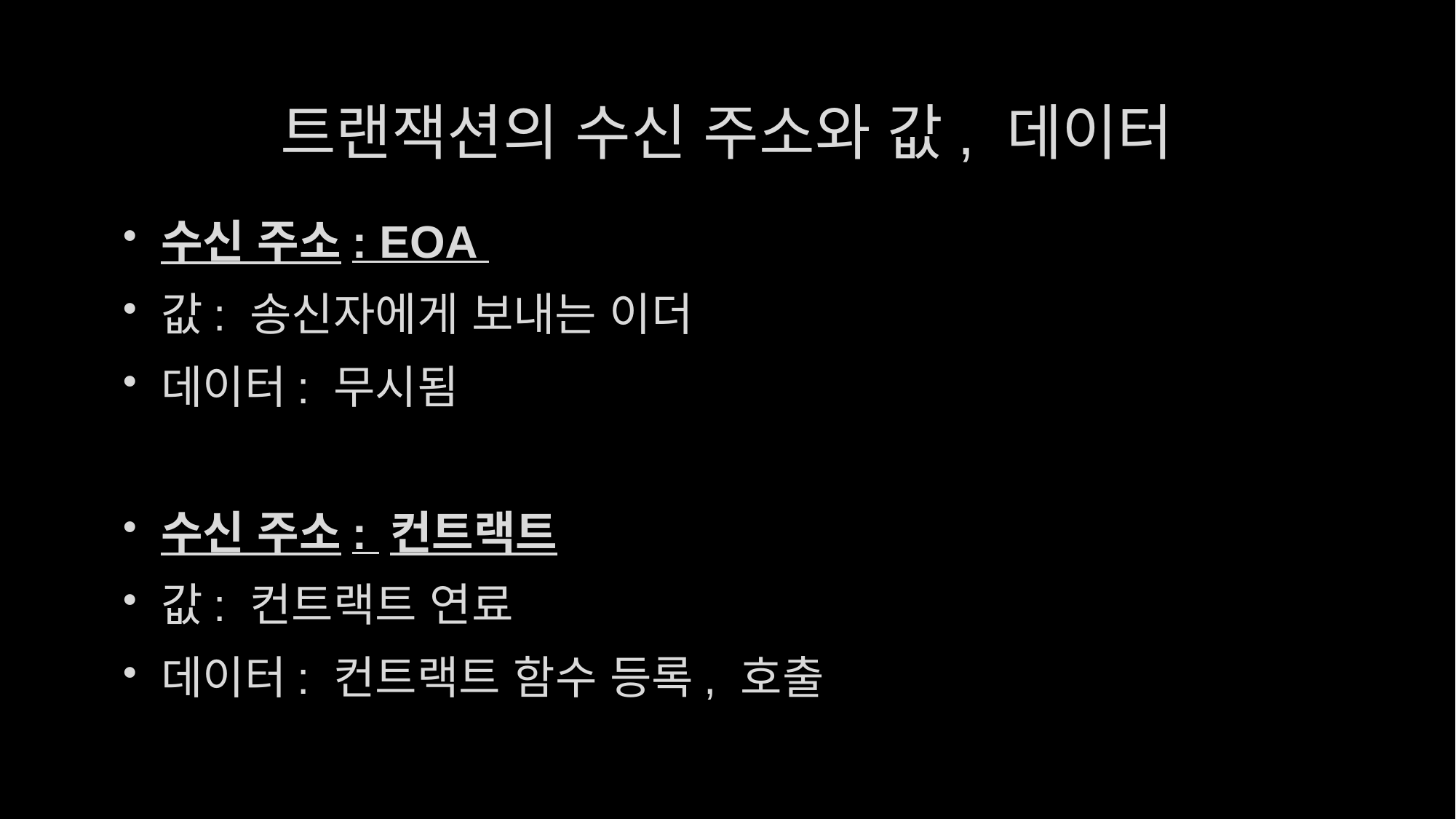

# 트랜잭션의 수신 주소와 값, 데이터
수신 주소: EOA
값: 송신자에게 보내는 이더
데이터: 무시됨

수신 주소: 컨트랙트
값: 컨트랙트 연료
데이터: 컨트랙트 함수 등록, 호출